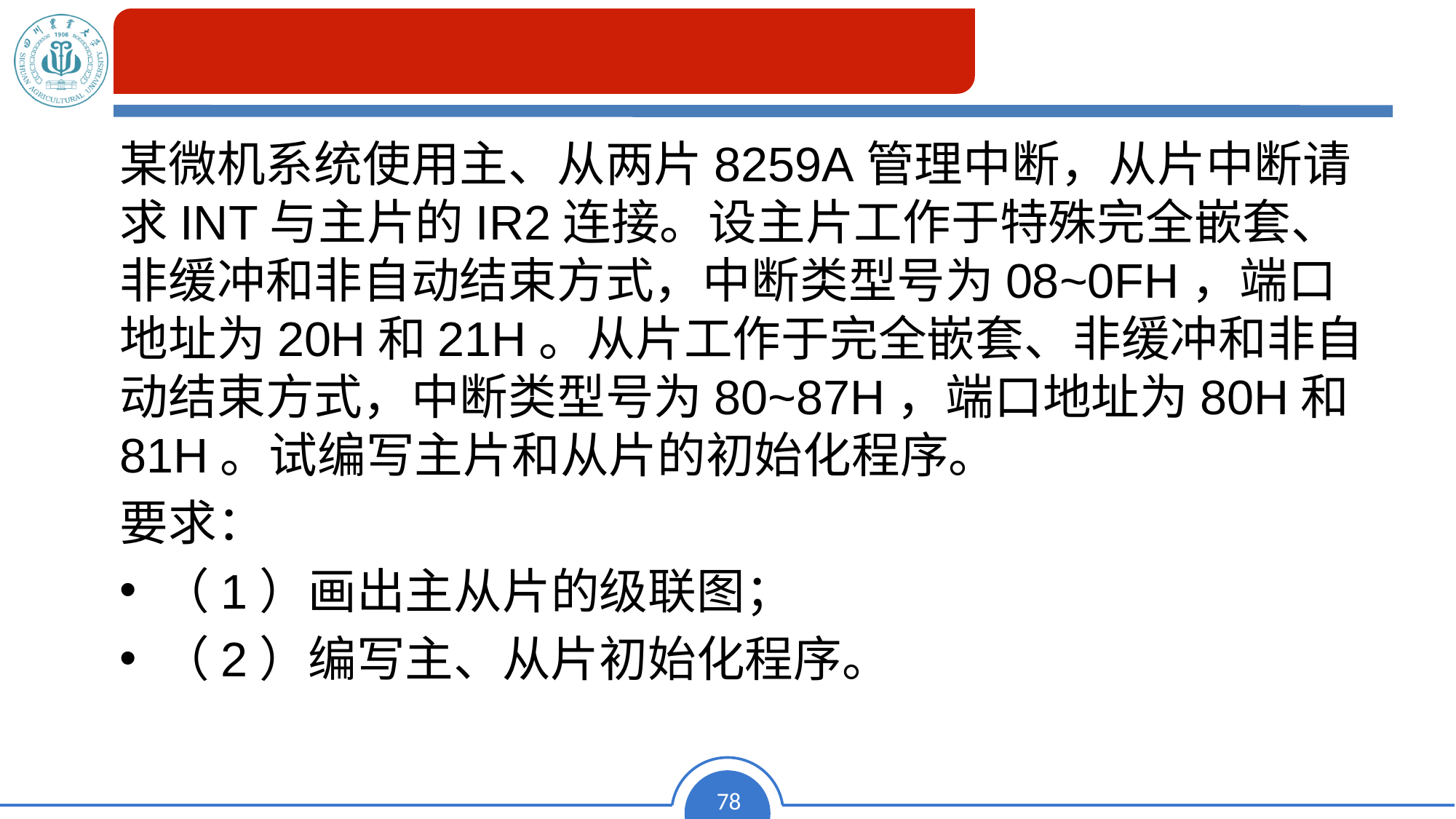

#
某微机系统使用主、从两片8259A管理中断，从片中断请求INT与主片的IR2连接。设主片工作于特殊完全嵌套、非缓冲和非自动结束方式，中断类型号为08~0FH，端口地址为20H和21H。从片工作于完全嵌套、非缓冲和非自动结束方式，中断类型号为80~87H，端口地址为80H和81H。试编写主片和从片的初始化程序。
要求：
（1）画出主从片的级联图；
（2）编写主、从片初始化程序。